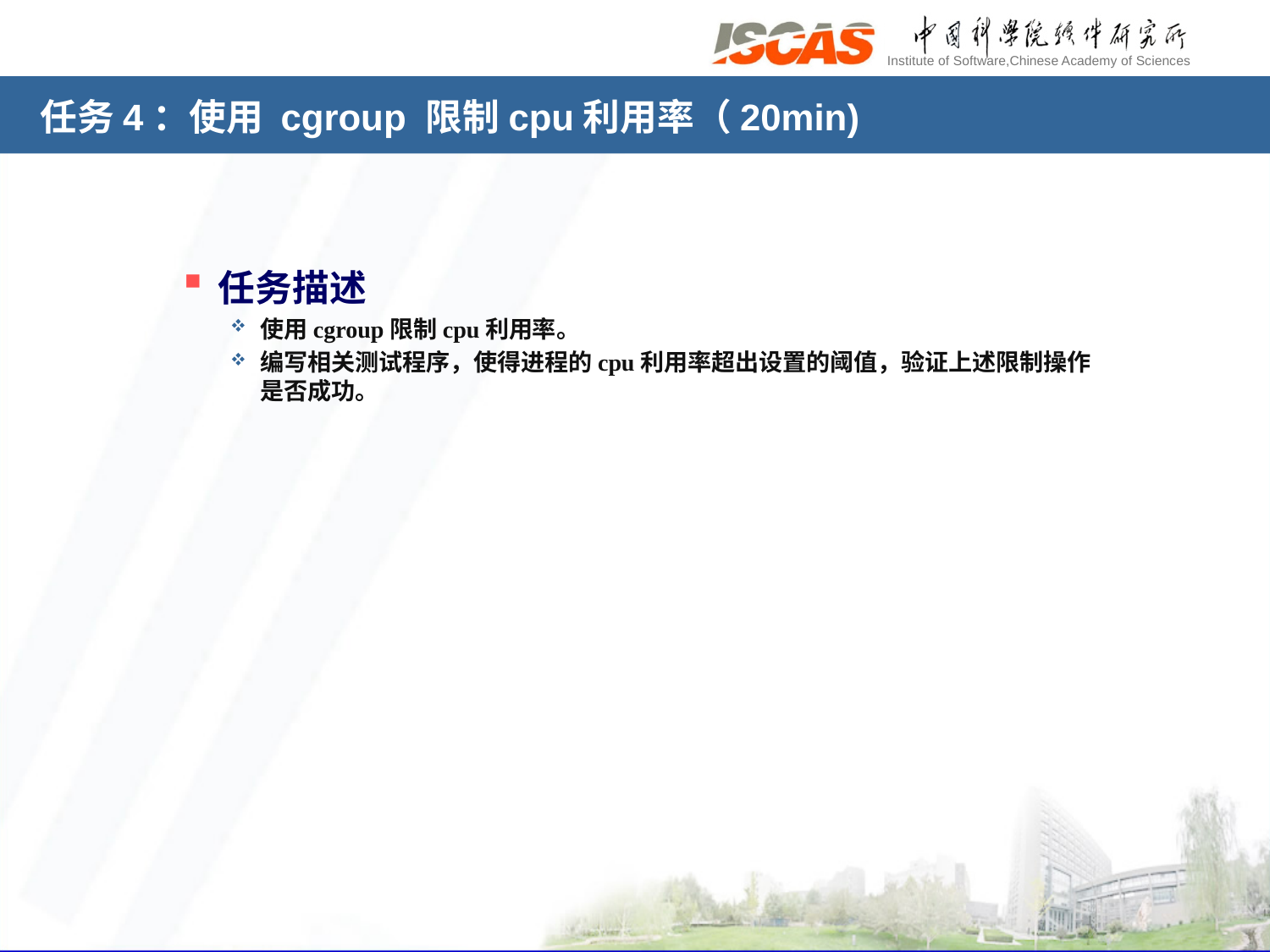

# 任务4：使用 cgroup 限制cpu利用率（20min)
任务描述
使用cgroup限制cpu利用率。
编写相关测试程序，使得进程的cpu利用率超出设置的阈值，验证上述限制操作是否成功。